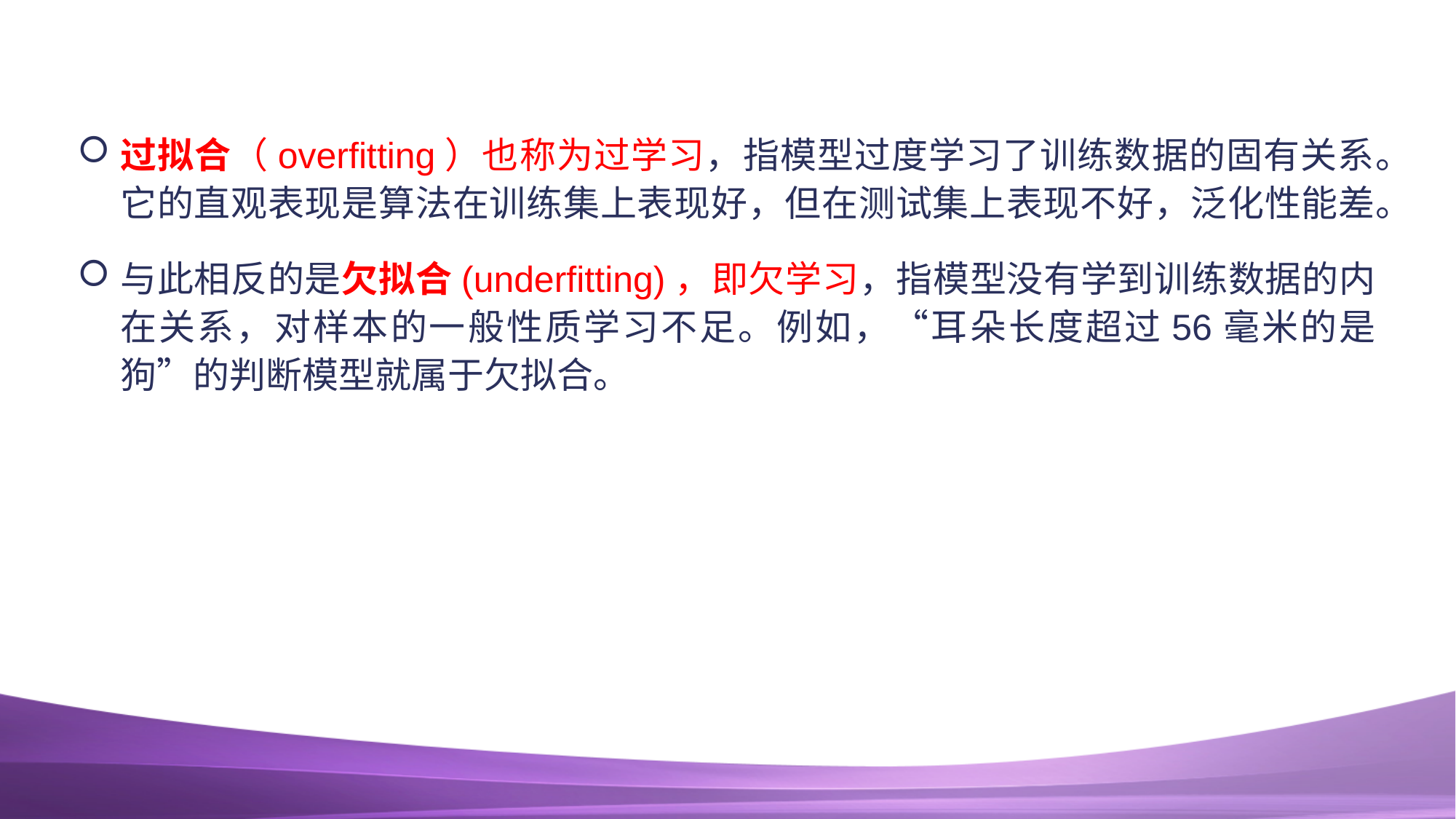

#
过拟合（overfitting）也称为过学习，指模型过度学习了训练数据的固有关系。它的直观表现是算法在训练集上表现好，但在测试集上表现不好，泛化性能差。
与此相反的是欠拟合(underfitting)，即欠学习，指模型没有学到训练数据的内在关系，对样本的一般性质学习不足。例如，“耳朵长度超过56毫米的是狗”的判断模型就属于欠拟合。